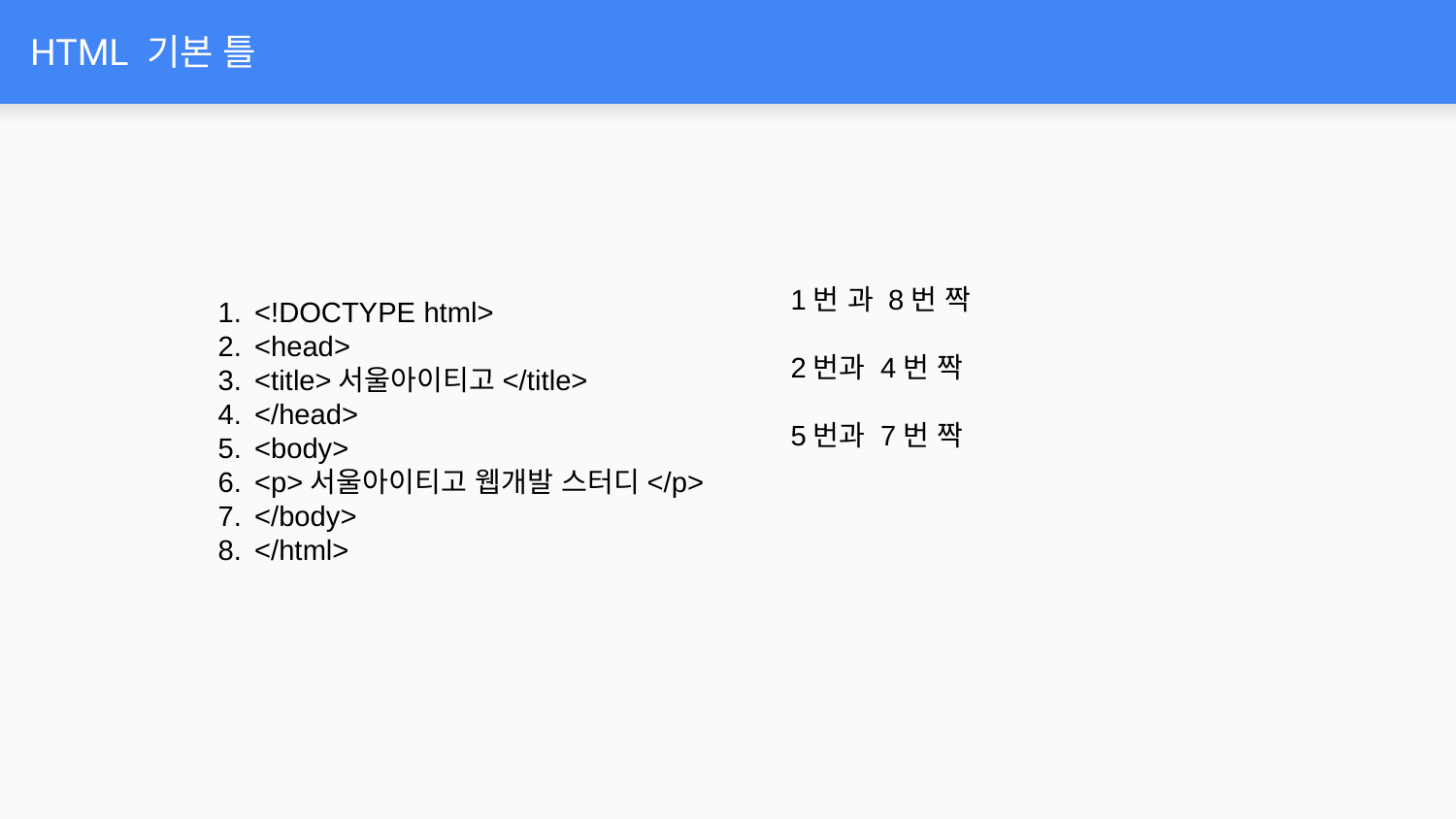

# HTML 기본 틀

<!DOCTYPE html>
<head>
<title>서울아이티고</title>
</head>
<body>
<p>서울아이티고 웹개발 스터디</p>
</body>
</html>
1번 과 8번 짝

2번과 4번 짝

5번과 7번 짝